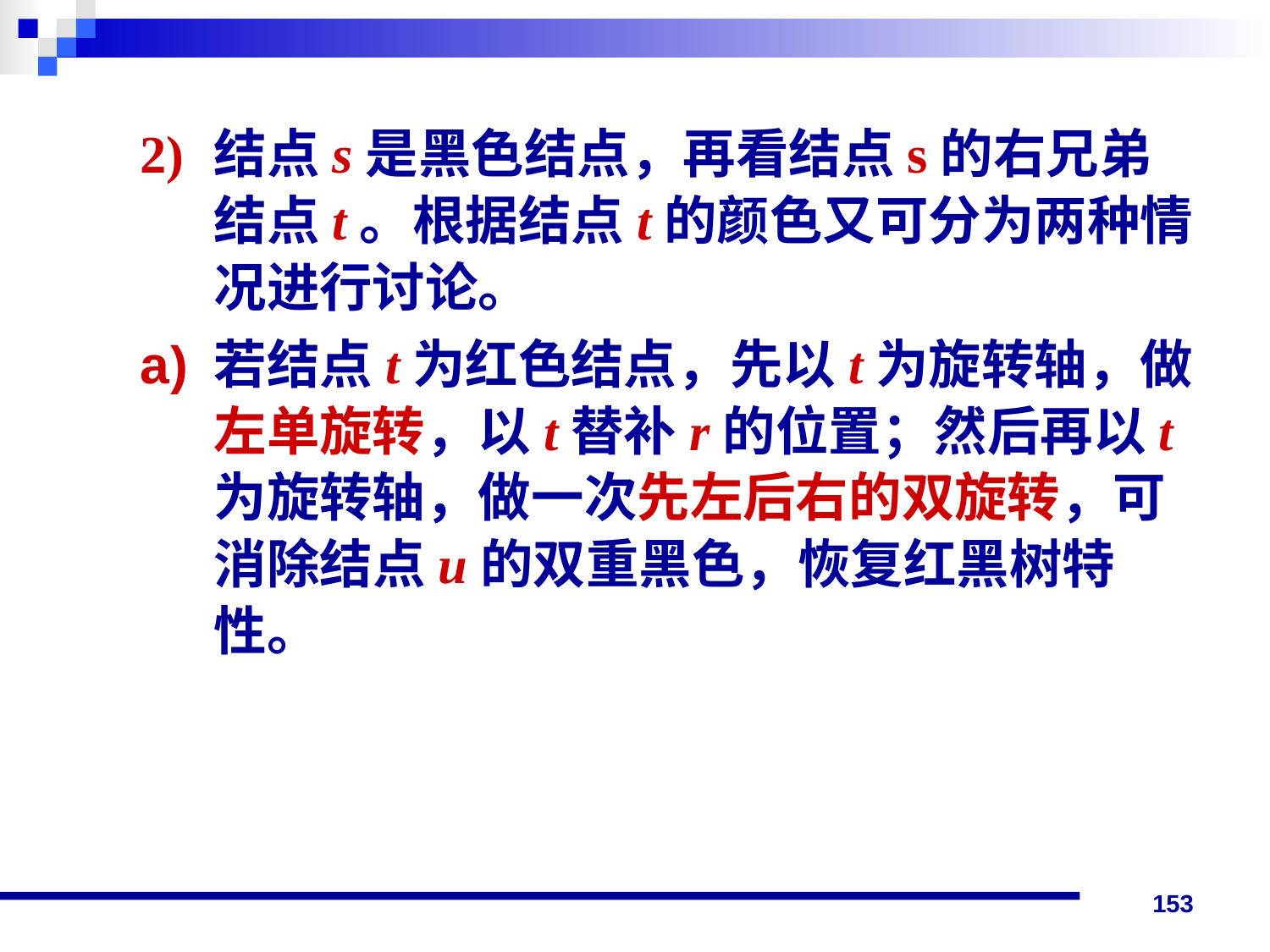

2)	结点s是黑色结点，再看结点s的右兄弟结点t。根据结点t的颜色又可分为两种情况进行讨论。
若结点t为红色结点，先以t为旋转轴，做左单旋转，以t替补r的位置；然后再以t为旋转轴，做一次先左后右的双旋转，可消除结点u的双重黑色，恢复红黑树特性。
153